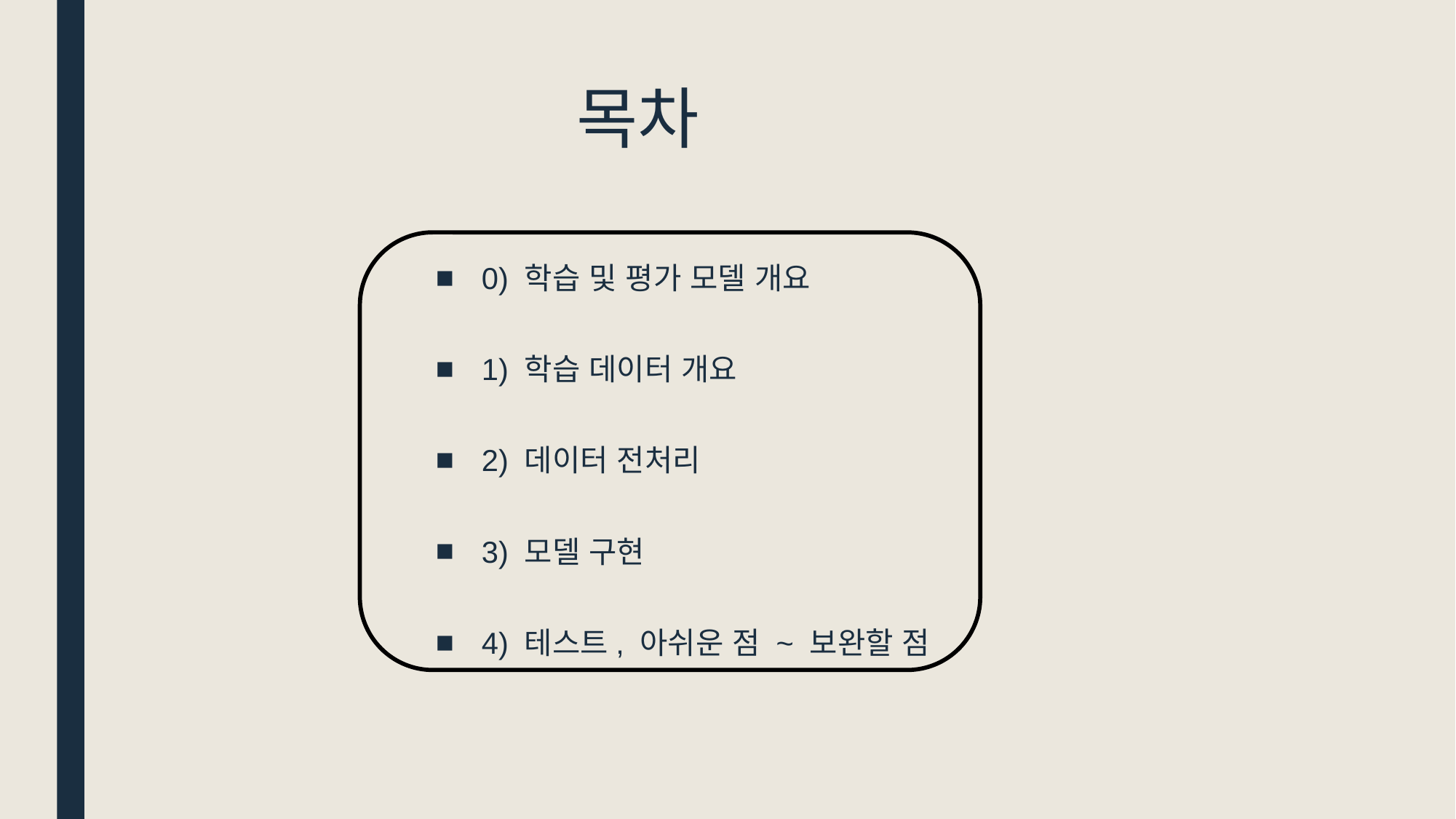

# 목차
0) 학습 및 평가 모델 개요
1) 학습 데이터 개요
2) 데이터 전처리
3) 모델 구현
4) 테스트, 아쉬운 점 ~ 보완할 점